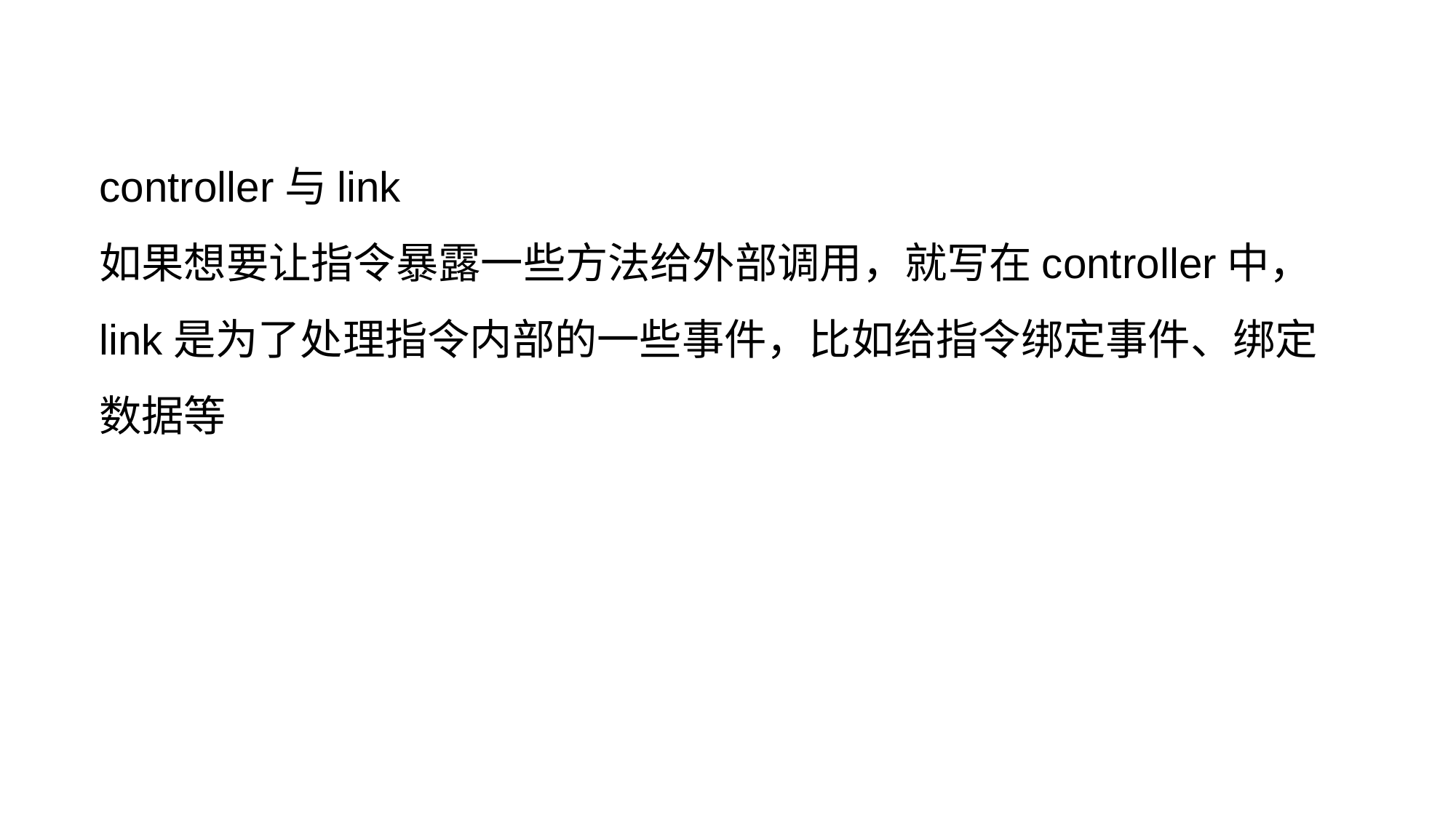

controller与link
如果想要让指令暴露一些方法给外部调用，就写在controller中，
link是为了处理指令内部的一些事件，比如给指令绑定事件、绑定数据等